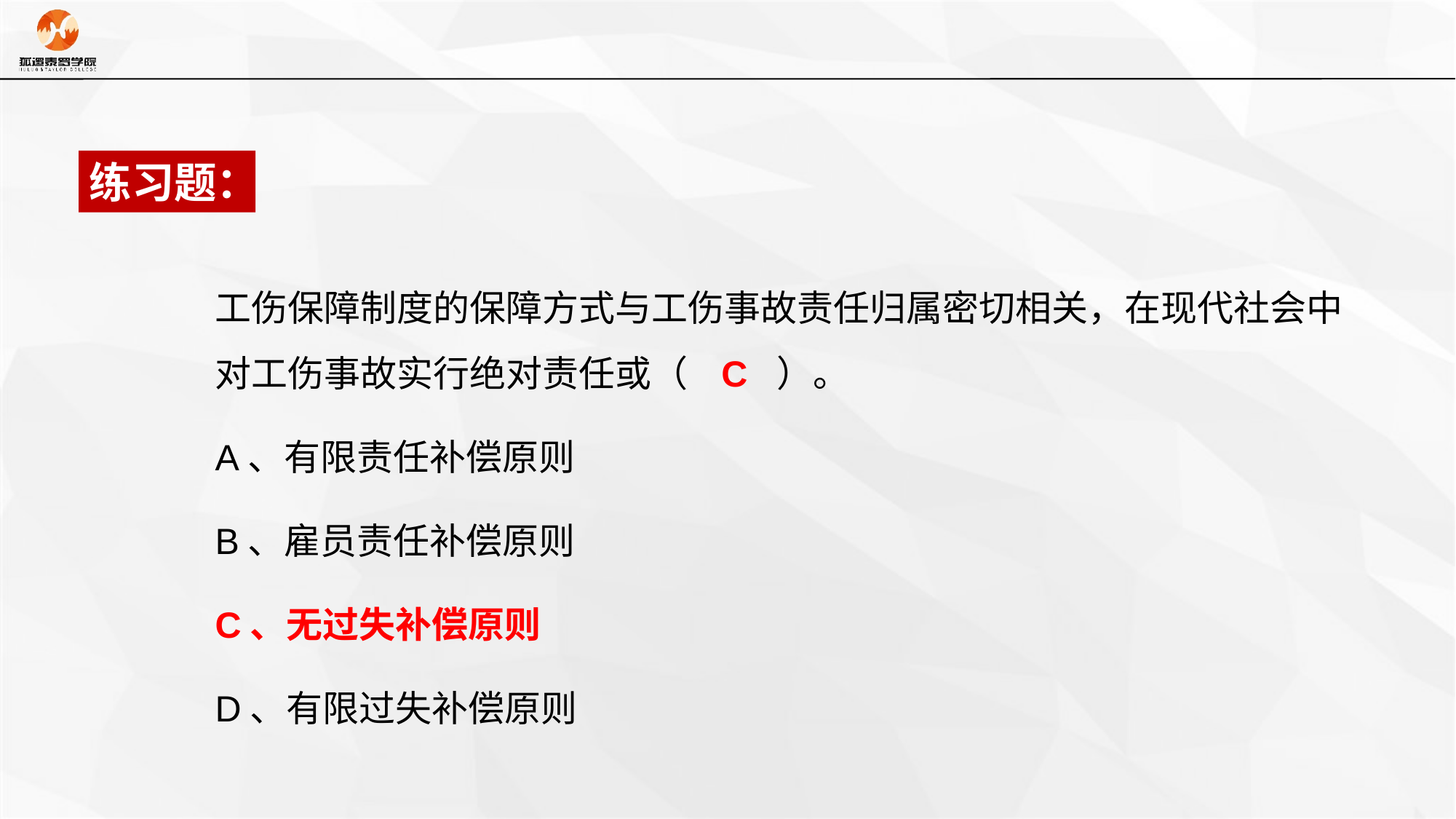

练习题：
工伤保障制度的保障方式与工伤事故责任归属密切相关，在现代社会中对工伤事故实行绝对责任或（   C  ）。
A、有限责任补偿原则
B、雇员责任补偿原则
C、无过失补偿原则
D、有限过失补偿原则